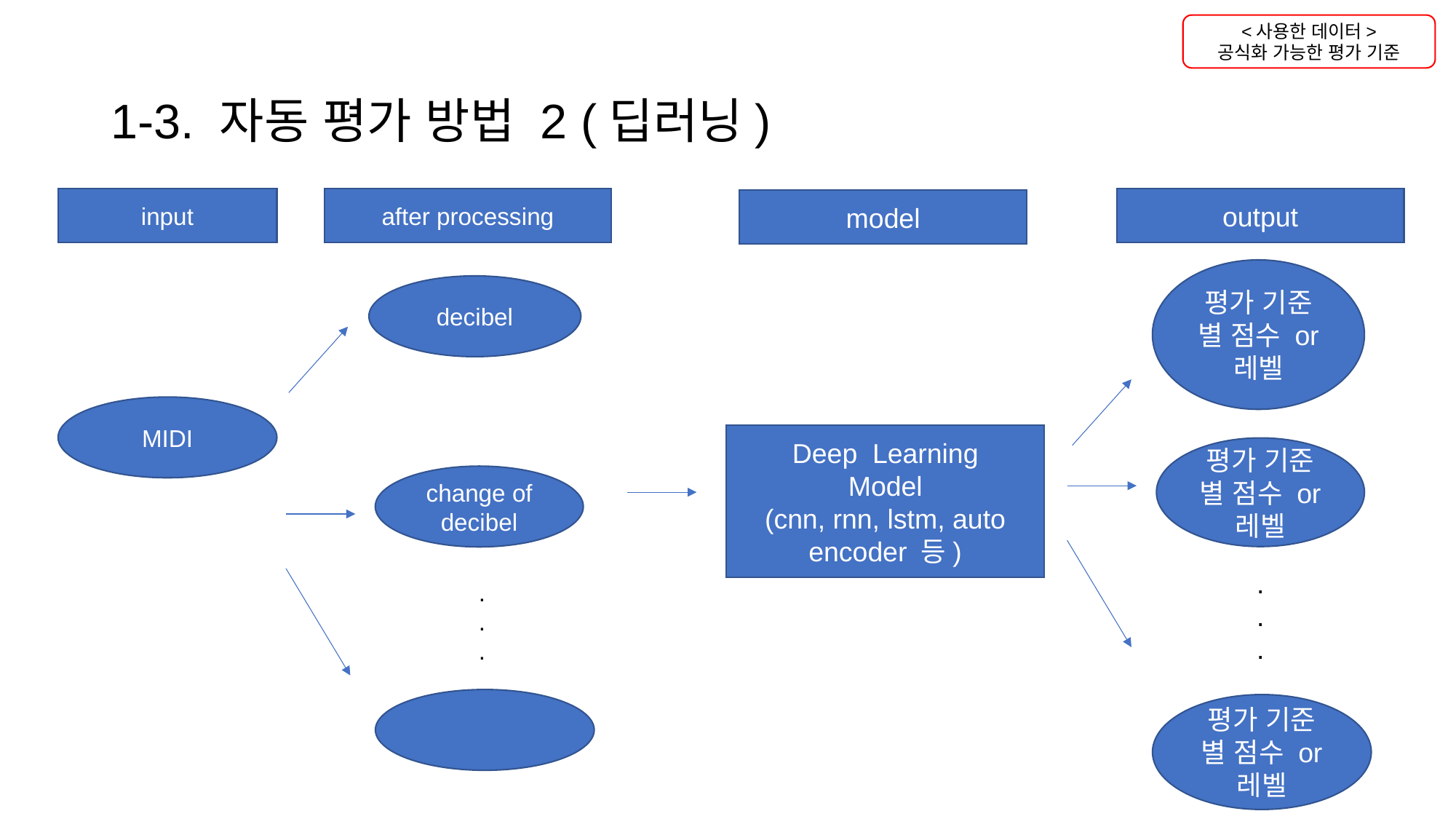

<사용한 데이터>
공식화 가능한 평가 기준
# 1-3. 자동 평가 방법 2 (딥러닝)
input
after processing
output
model
평가 기준 별 점수 or 레벨
decibel
MIDI
Deep  Learning
Model
(cnn, rnn, lstm, auto encoder 등)
평가 기준 별 점수 or 레벨
change of decibel
.
.
.
.
.
.

평가 기준 별 점수 or 레벨